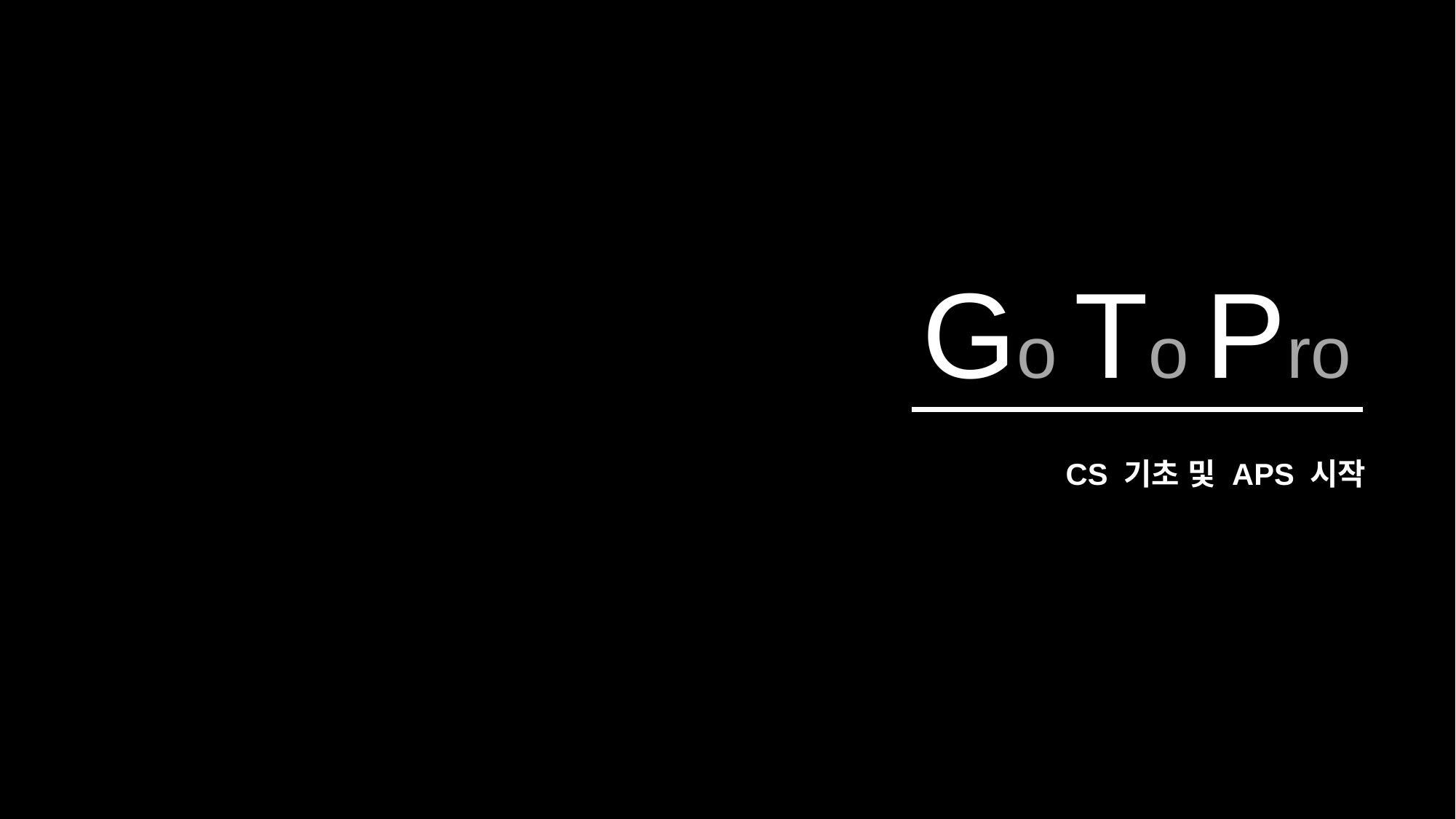

Go To Pro
CS 기초 및 APS 시작